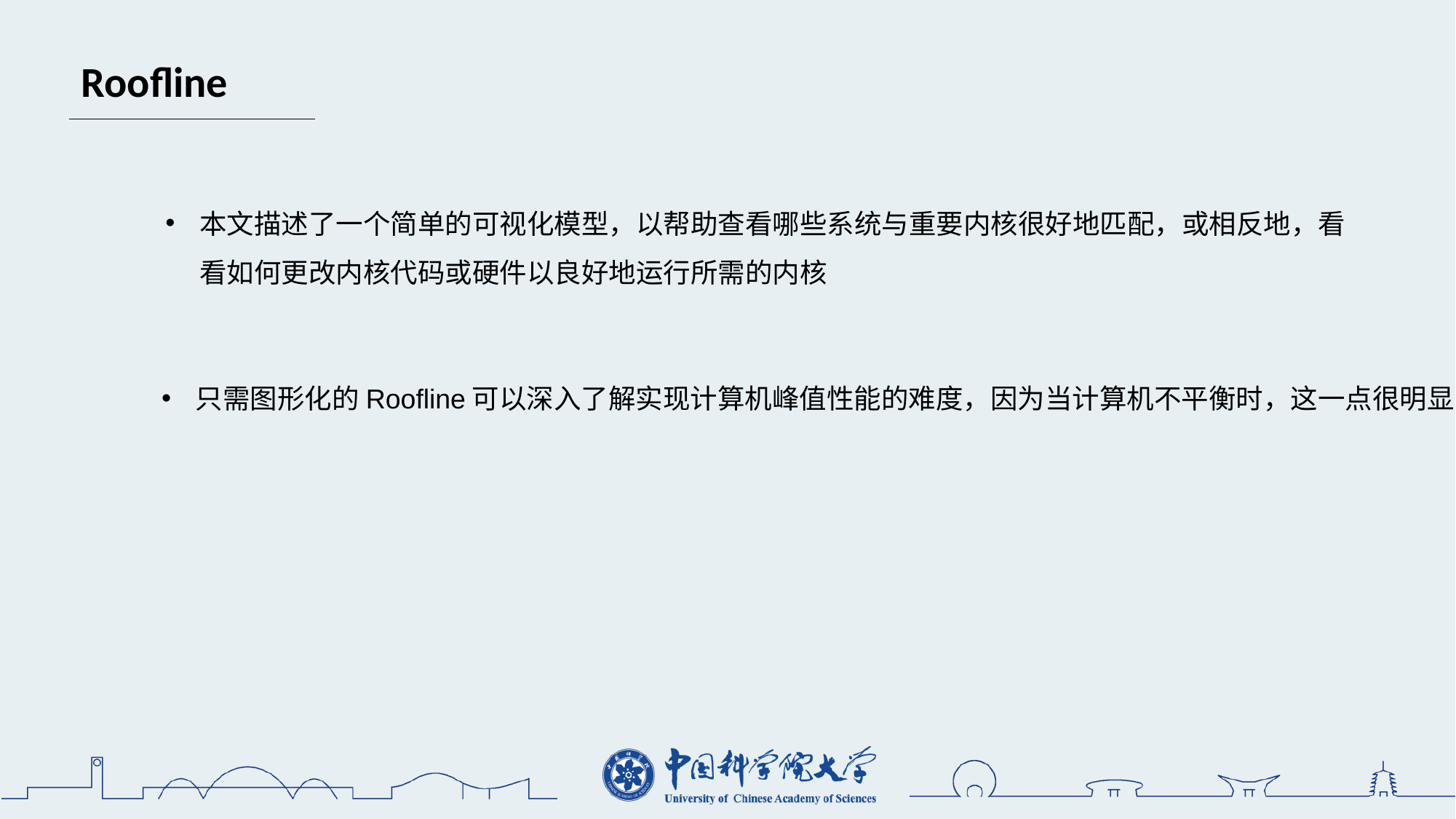

Roofline
本文描述了一个简单的可视化模型，以帮助查看哪些系统与重要内核很好地匹配，或相反地，看看如何更改内核代码或硬件以良好地运行所需的内核
只需图形化的Roofline可以深入了解实现计算机峰值性能的难度，因为当计算机不平衡时，这一点很明显